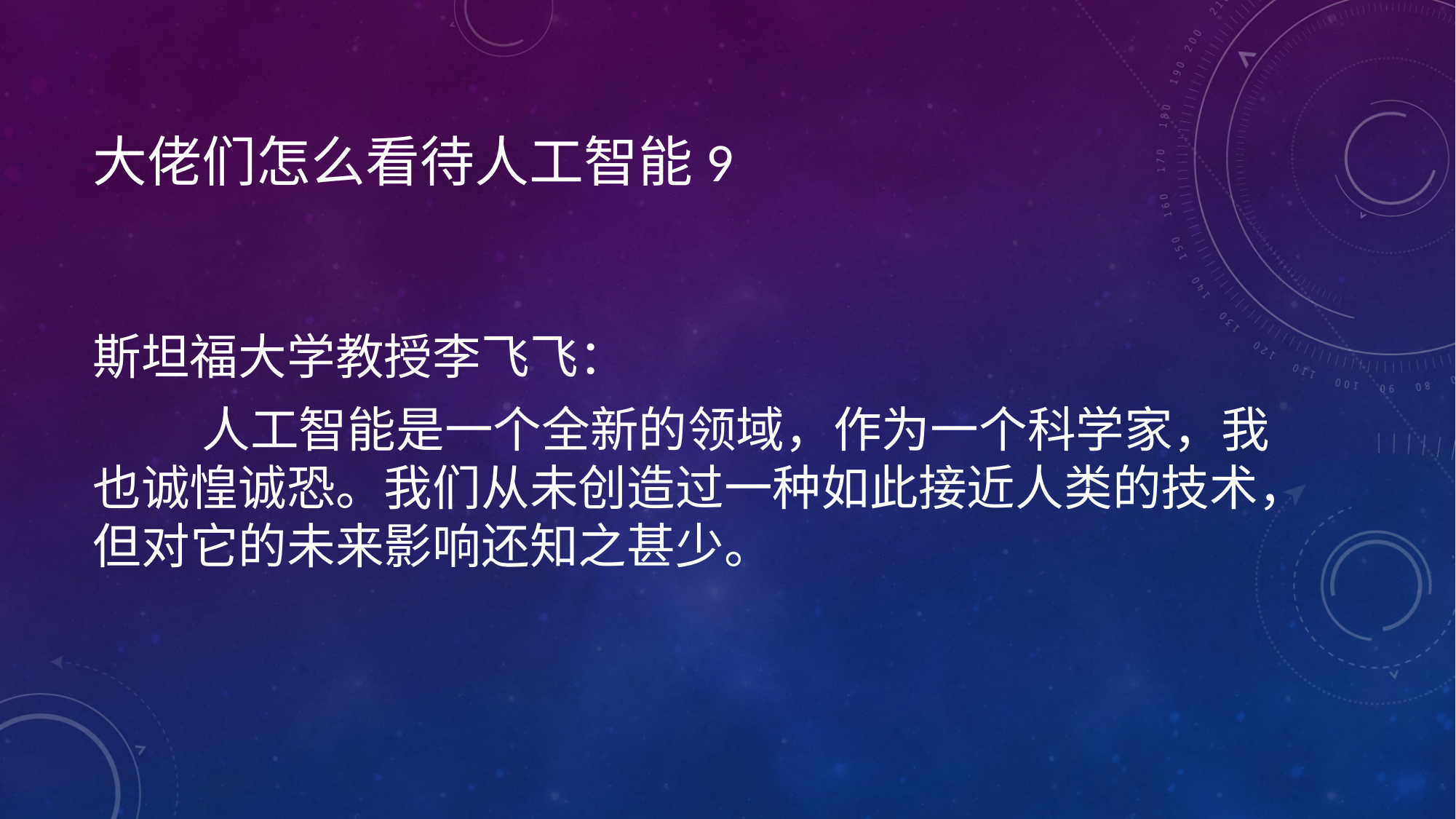

# 大佬们怎么看待人工智能9
斯坦福大学教授李飞飞：
	人工智能是一个全新的领域，作为一个科学家，我也诚惶诚恐。我们从未创造过一种如此接近人类的技术，但对它的未来影响还知之甚少。